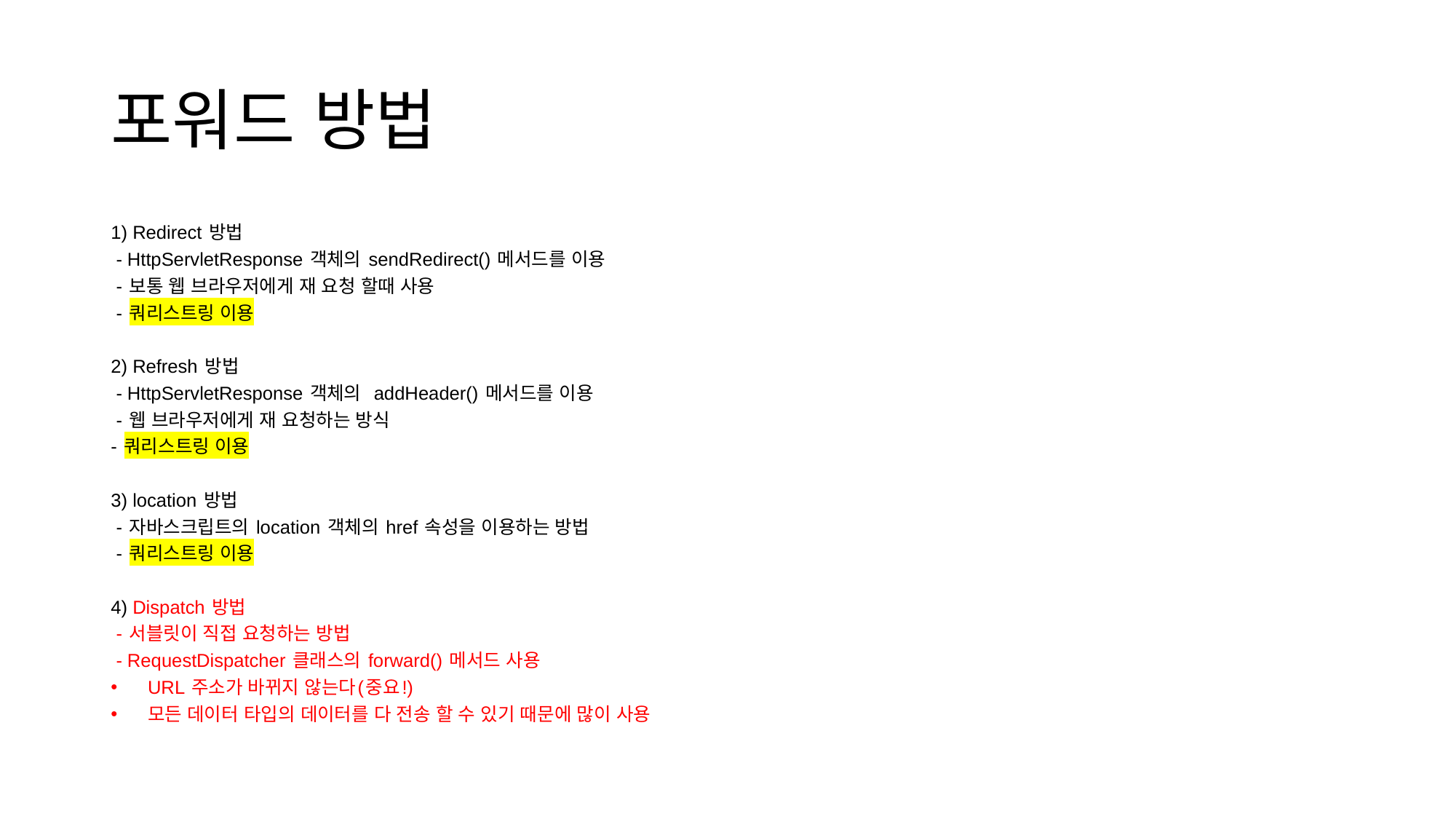

# 포워드 방법
1) Redirect 방법
 - HttpServletResponse 객체의 sendRedirect() 메서드를 이용
 - 보통 웹 브라우저에게 재 요청 할때 사용
 - 쿼리스트링 이용

2) Refresh 방법
 - HttpServletResponse 객체의  addHeader() 메서드를 이용
 - 웹 브라우저에게 재 요청하는 방식
- 쿼리스트링 이용

3) location 방법
 - 자바스크립트의 location 객체의 href 속성을 이용하는 방법
 - 쿼리스트링 이용

4) Dispatch 방법
 - 서블릿이 직접 요청하는 방법
 - RequestDispatcher 클래스의 forward() 메서드 사용
URL 주소가 바뀌지 않는다(중요!)
모든 데이터 타입의 데이터를 다 전송 할 수 있기 때문에 많이 사용